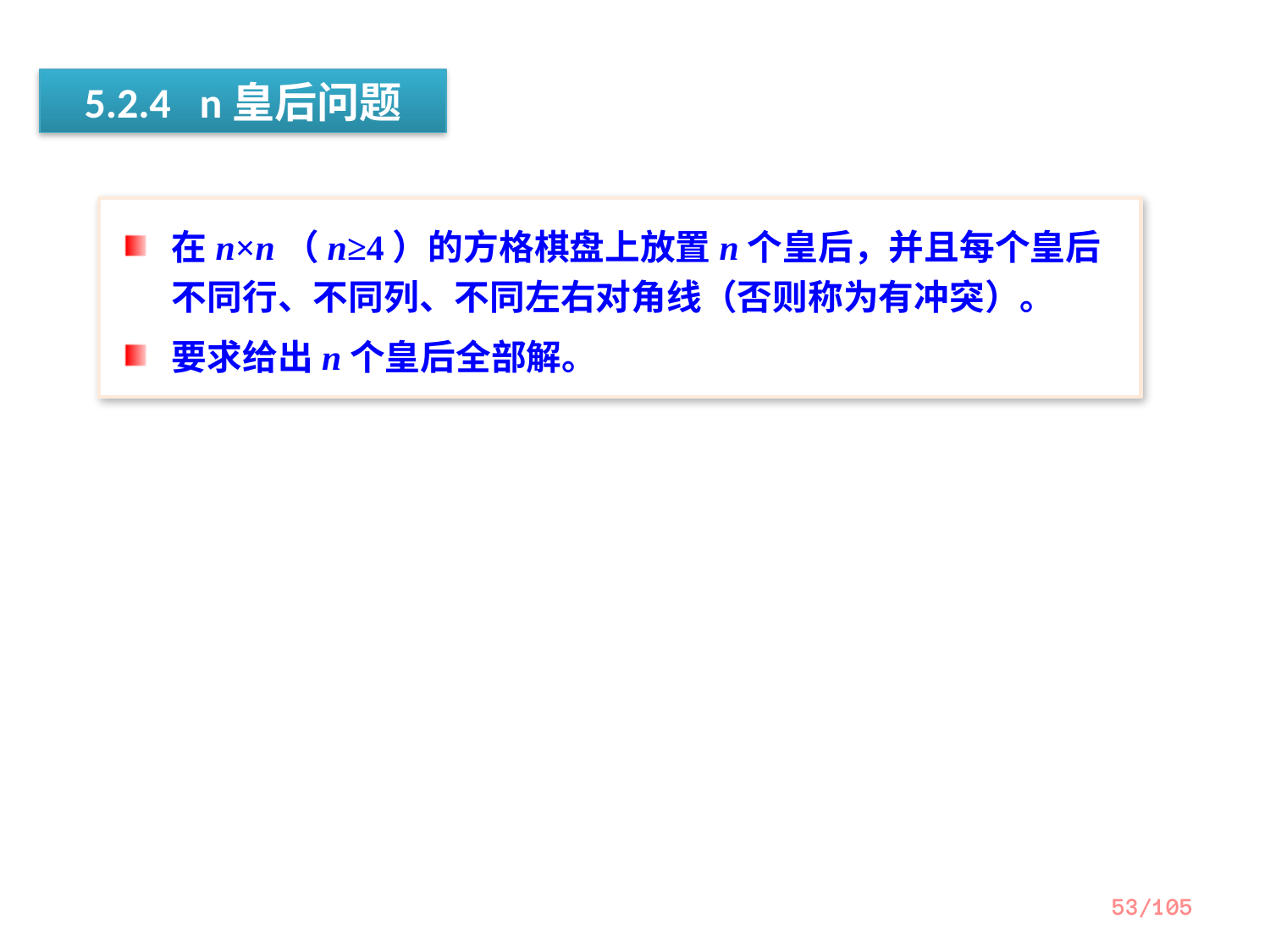

5.2.4   n皇后问题
在n×n（n≥4）的方格棋盘上放置n个皇后，并且每个皇后不同行、不同列、不同左右对角线（否则称为有冲突）。
要求给出n个皇后全部解。
53/105